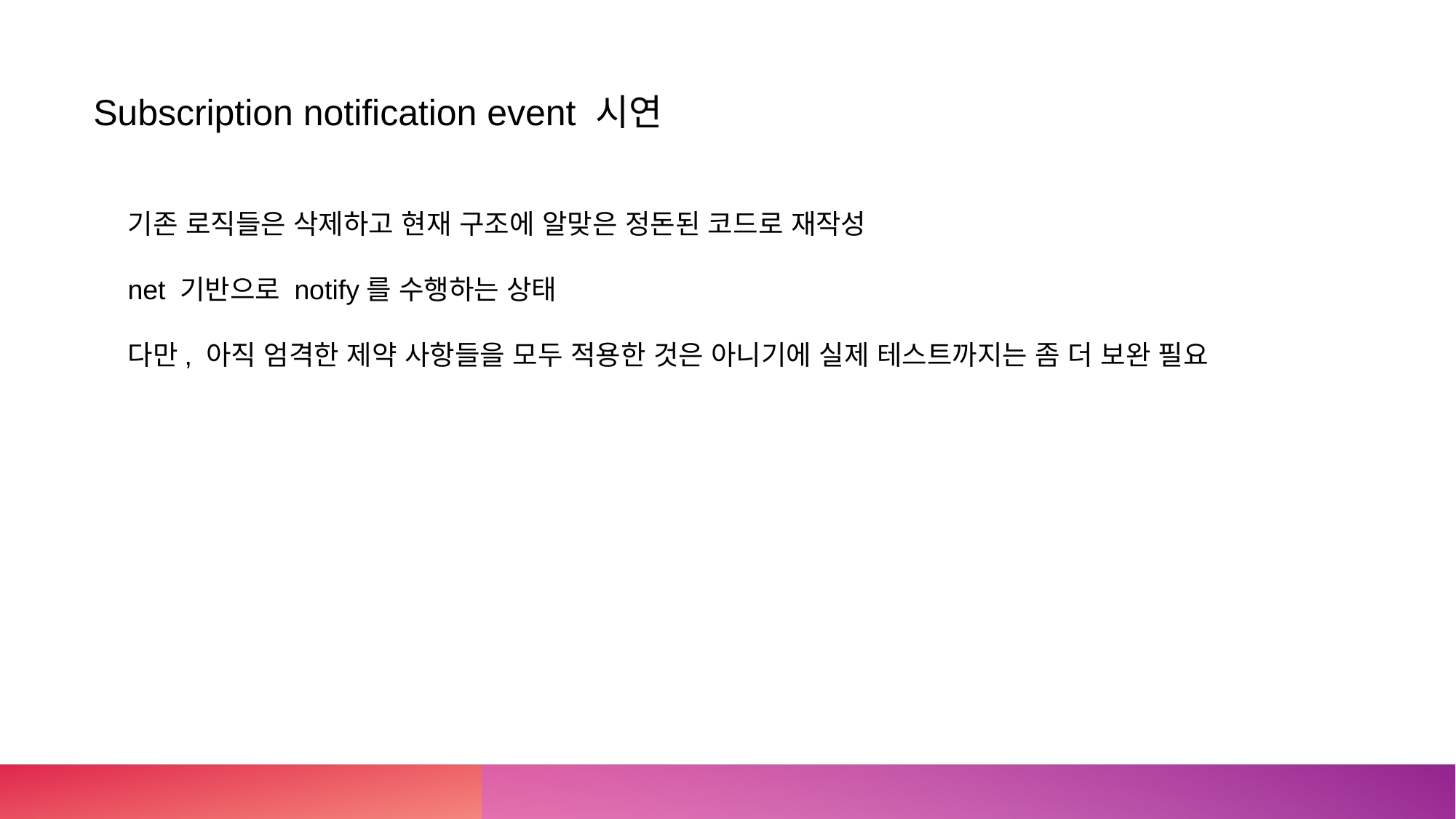

Subscription notification event 시연
기존 로직들은 삭제하고 현재 구조에 알맞은 정돈된 코드로 재작성

net 기반으로 notify를 수행하는 상태

다만, 아직 엄격한 제약 사항들을 모두 적용한 것은 아니기에 실제 테스트까지는 좀 더 보완 필요